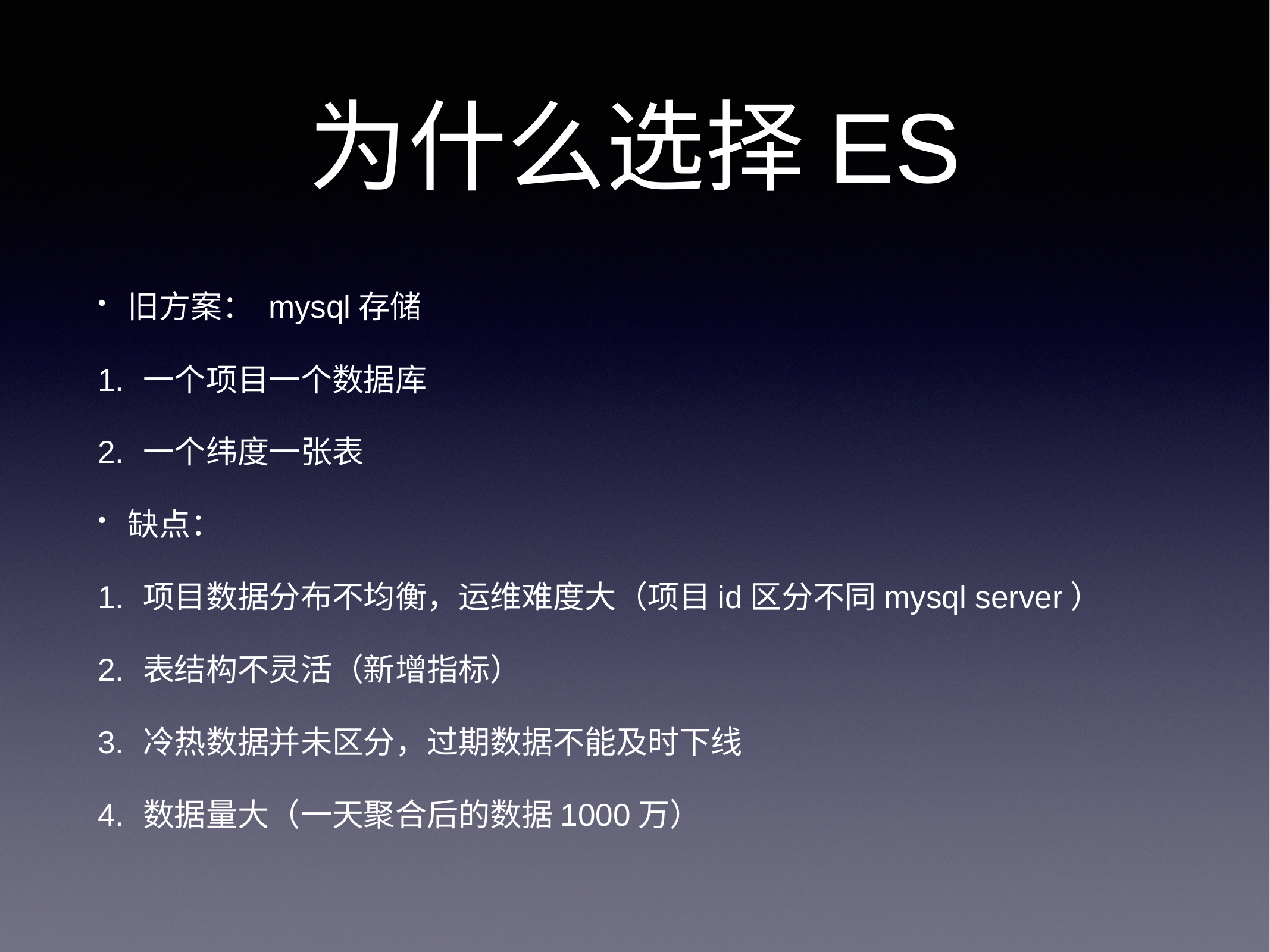

# 为什么选择ES
旧方案： mysql存储
一个项目一个数据库
一个纬度一张表
缺点：
项目数据分布不均衡，运维难度大（项目id区分不同mysql server）
表结构不灵活（新增指标）
冷热数据并未区分，过期数据不能及时下线
数据量大（一天聚合后的数据1000万）